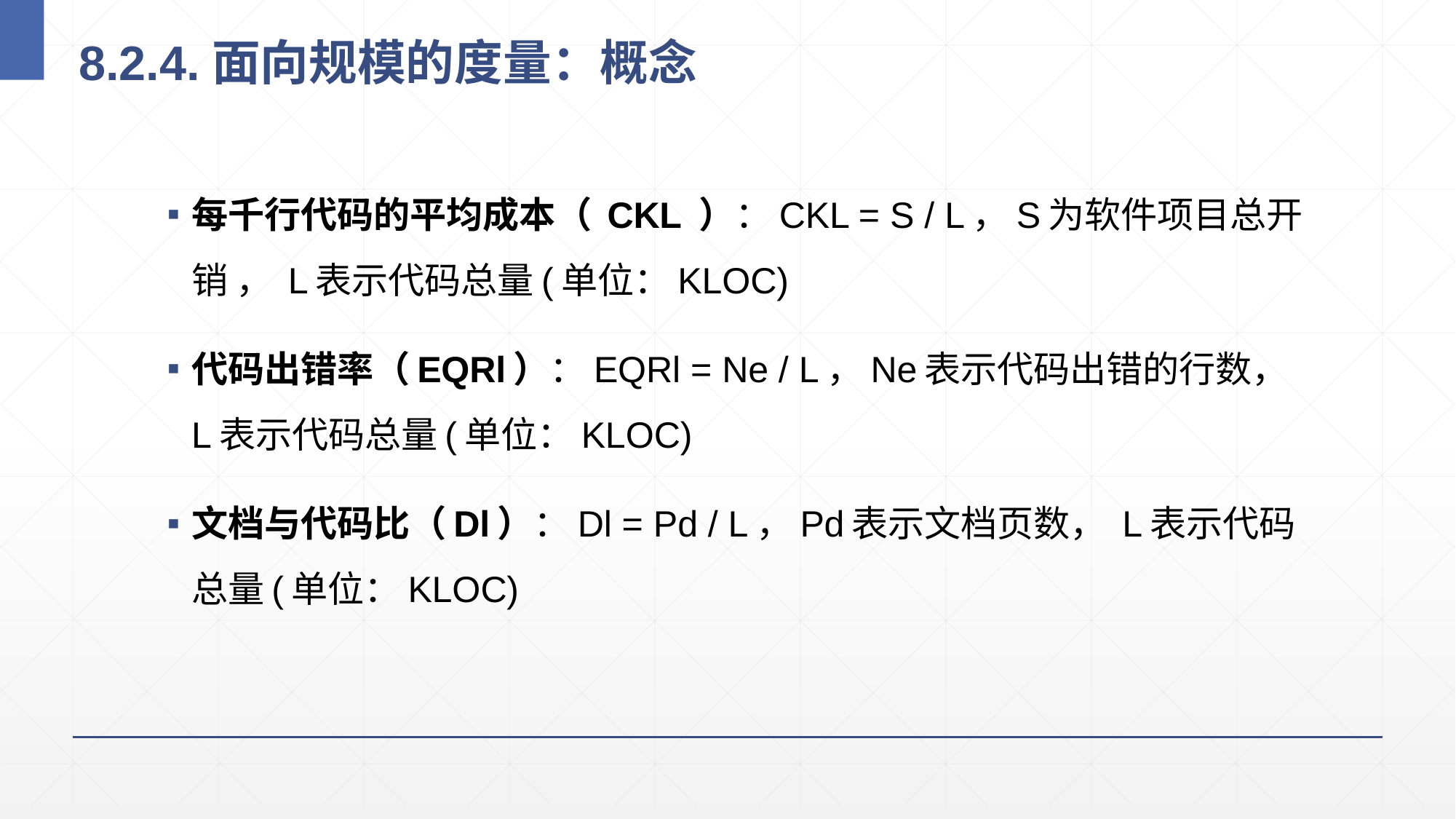

# 8.2.4.面向规模的度量：概念
每千行代码的平均成本（ CKL ）：CKL = S / L，S为软件项目总开销 ， L表示代码总量(单位：KLOC)
代码出错率（EQRl）：EQRl = Ne / L，Ne表示代码出错的行数， L表示代码总量(单位：KLOC)
文档与代码比（Dl）：Dl = Pd / L，Pd表示文档页数， L表示代码总量(单位：KLOC)